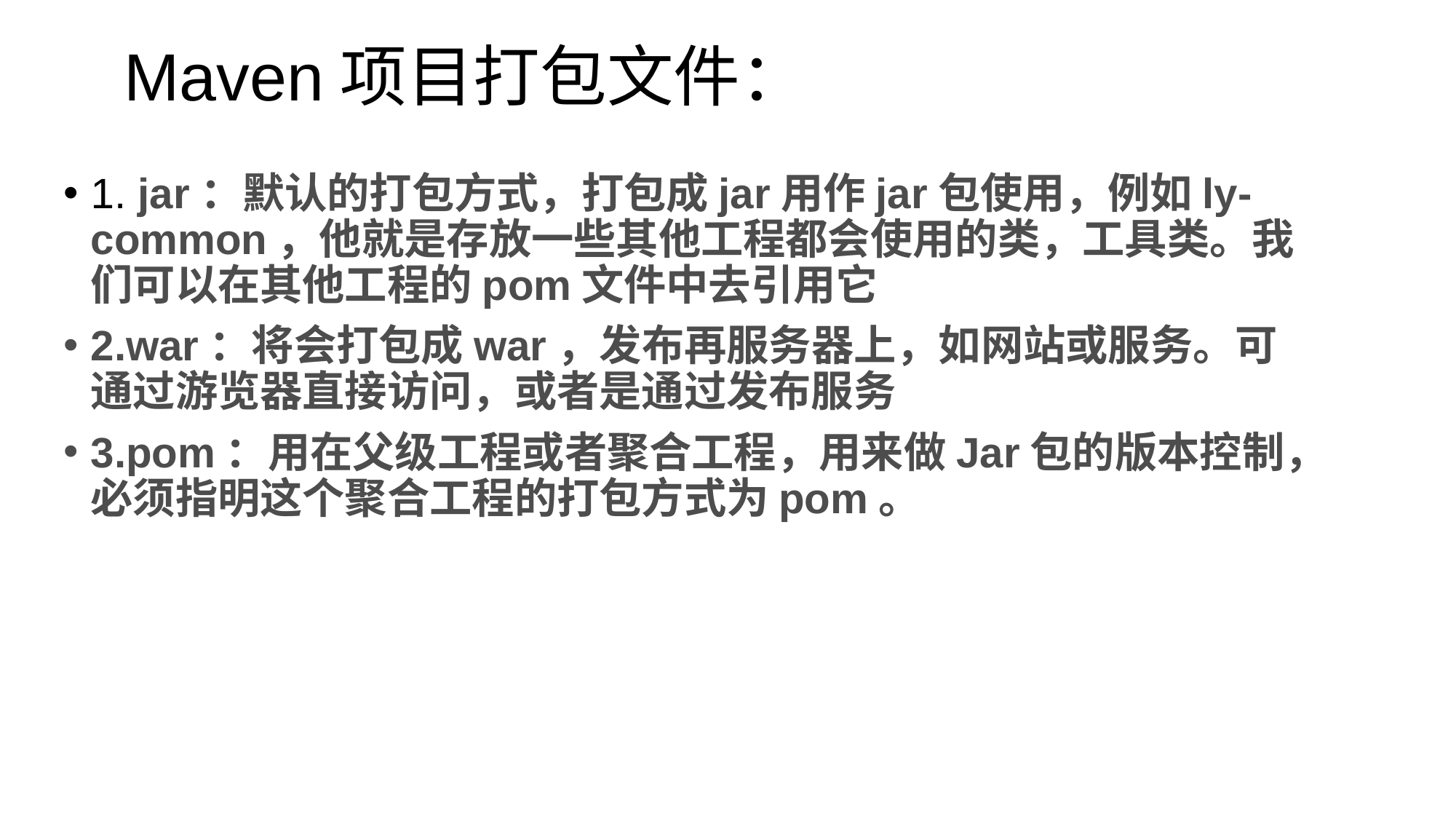

# Maven项目打包文件：
1. jar：默认的打包方式，打包成jar用作jar包使用，例如ly-common，他就是存放一些其他工程都会使用的类，工具类。我们可以在其他工程的pom文件中去引用它
2.war：将会打包成war，发布再服务器上，如网站或服务。可通过游览器直接访问，或者是通过发布服务
3.pom：用在父级工程或者聚合工程，用来做Jar包的版本控制，必须指明这个聚合工程的打包方式为pom。